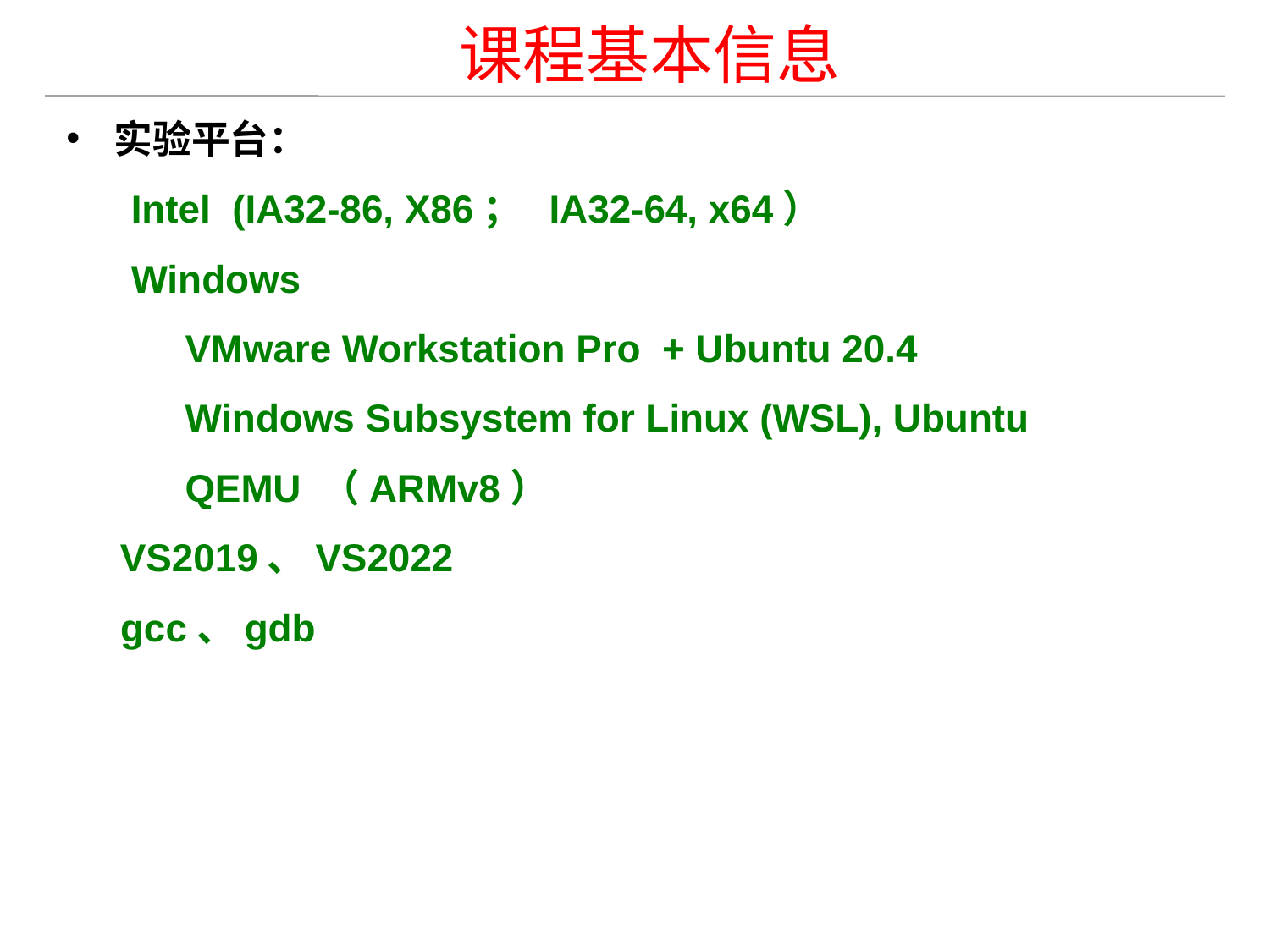

课程基本信息
实验平台：
      Intel  (IA32-86, X86；  IA32-64, x64）
      Windows
           VMware Workstation Pro  + Ubuntu 20.4
           Windows Subsystem for Linux (WSL), Ubuntu
           QEMU （ARMv8）
     VS2019、VS2022
     gcc、gdb